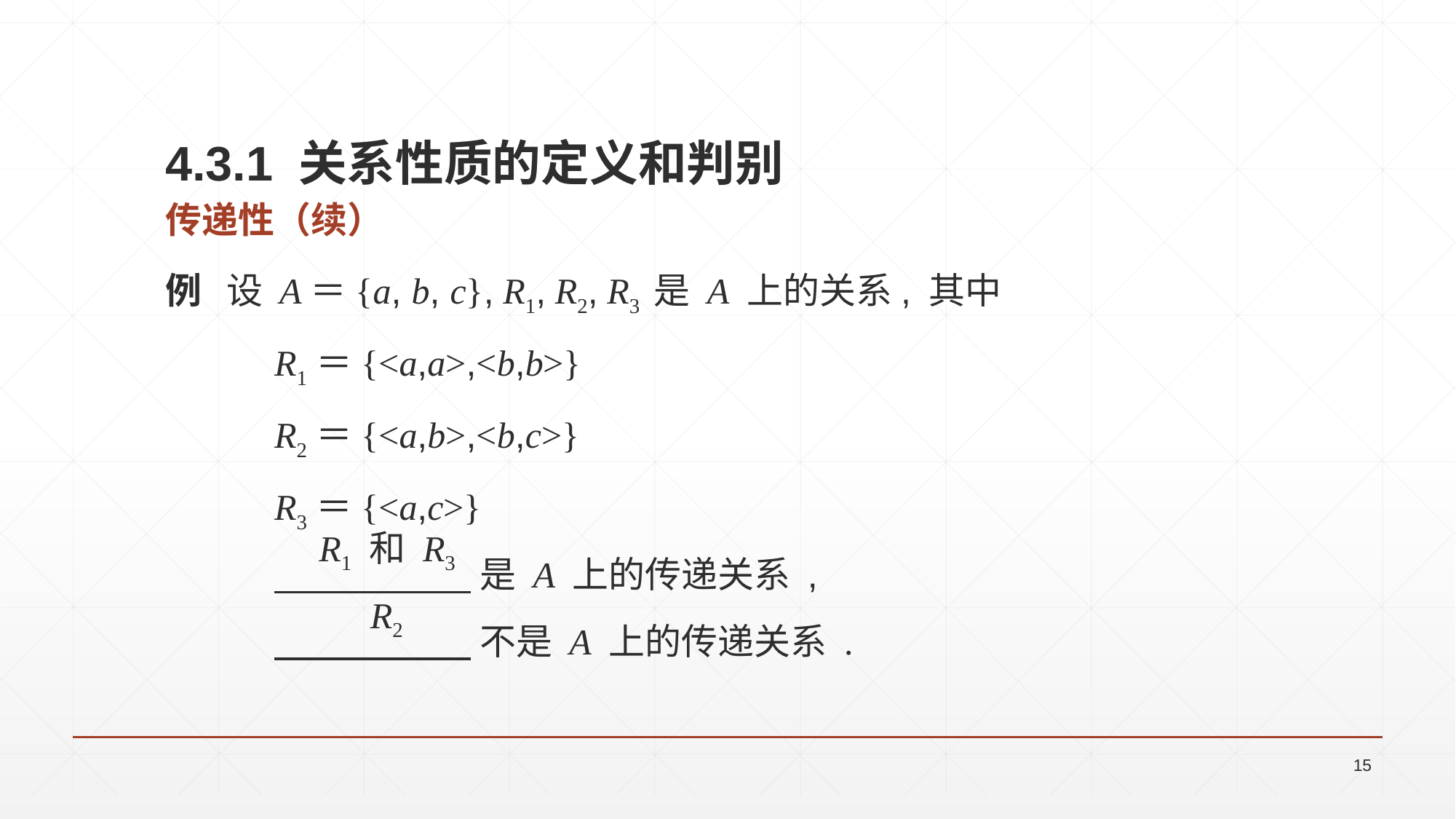

4.3.1 关系性质的定义和判别
传递性（续）
例   设 A＝{a, b, c}, R1, R2, R3 是 A 上的关系, 其中
          	R1＝{<a,a>,<b,b>}
          	R2＝{<a,b>,<b,c>}
          	R3＝{<a,c>}
	                        是 A 上的传递关系 ,
 	                        不是 A 上的传递关系 .

R1 和 R3
R2
15